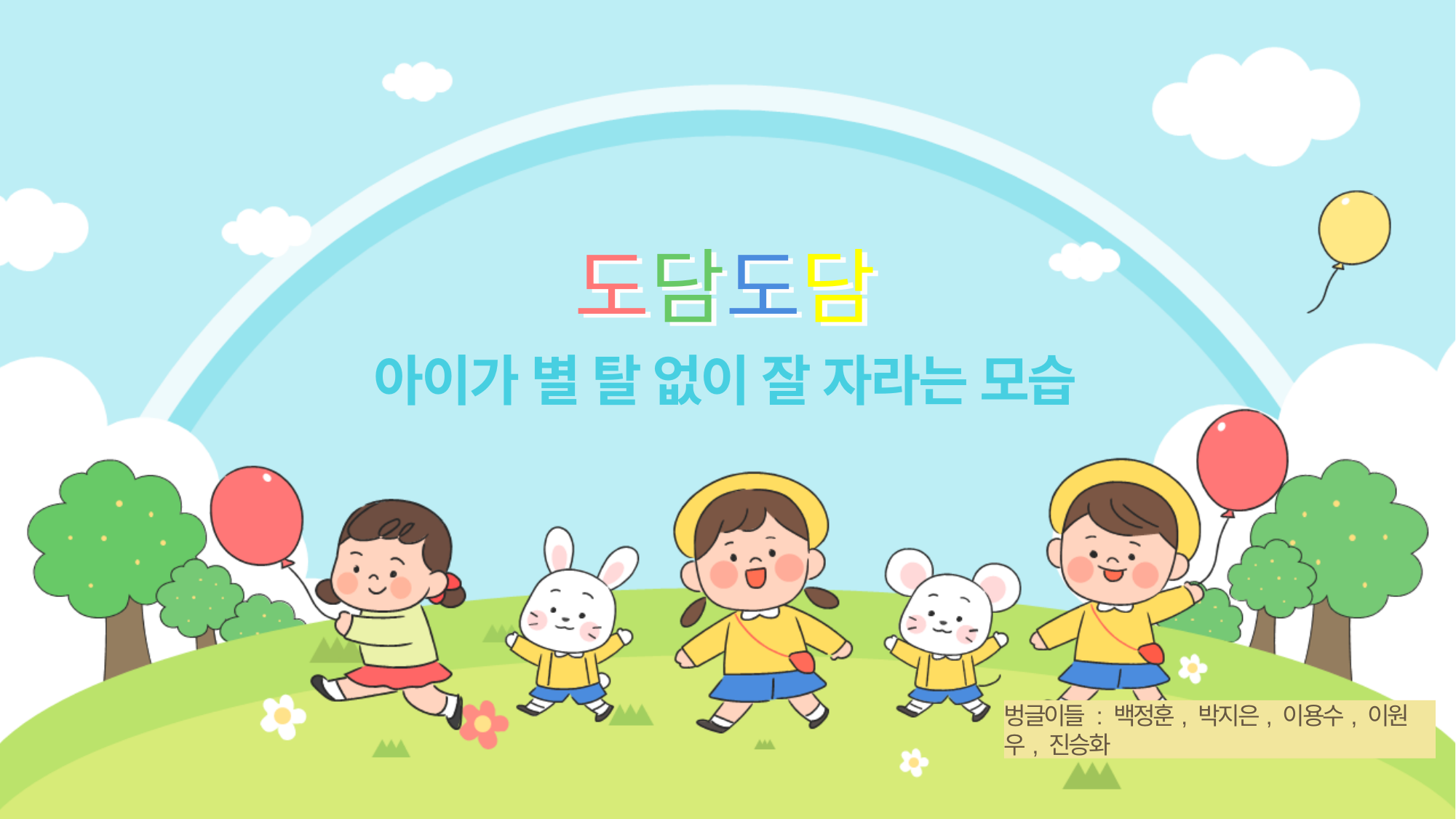

도담도담
아이가 별 탈 없이 잘 자라는 모습
벙글이들 : 백정훈, 박지은, 이용수, 이원우, 진승화